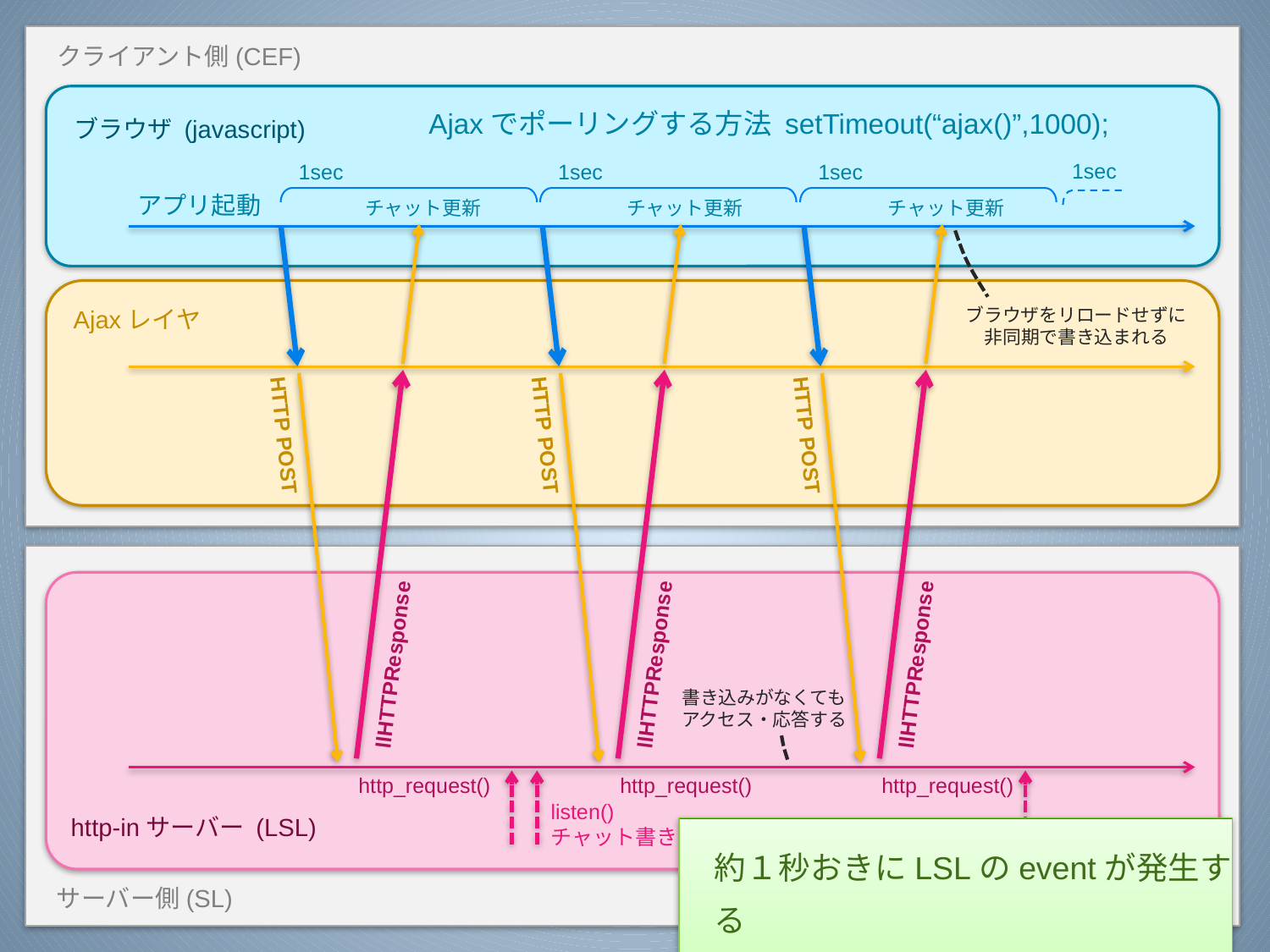

クライアント側(CEF)

Ajaxでポーリングする方法 setTimeout(“ajax()”,1000);
ブラウザ (javascript)

1sec

1sec

1sec

1sec
アプリ起動
チャット更新
HTTP POST
llHTTPResponse
http_request()
チャット更新
HTTP POST
llHTTPResponse
http_request()
チャット更新
HTTP POST
llHTTPResponse
http_request()

ブラウザをリロードせずに
非同期で書き込まれる
Ajaxレイヤ

書き込みがなくても
アクセス・応答する

listen()
チャット書き込み
http-inサーバー (LSL)
約１秒おきにLSLのeventが発生する
サーバー側(SL)